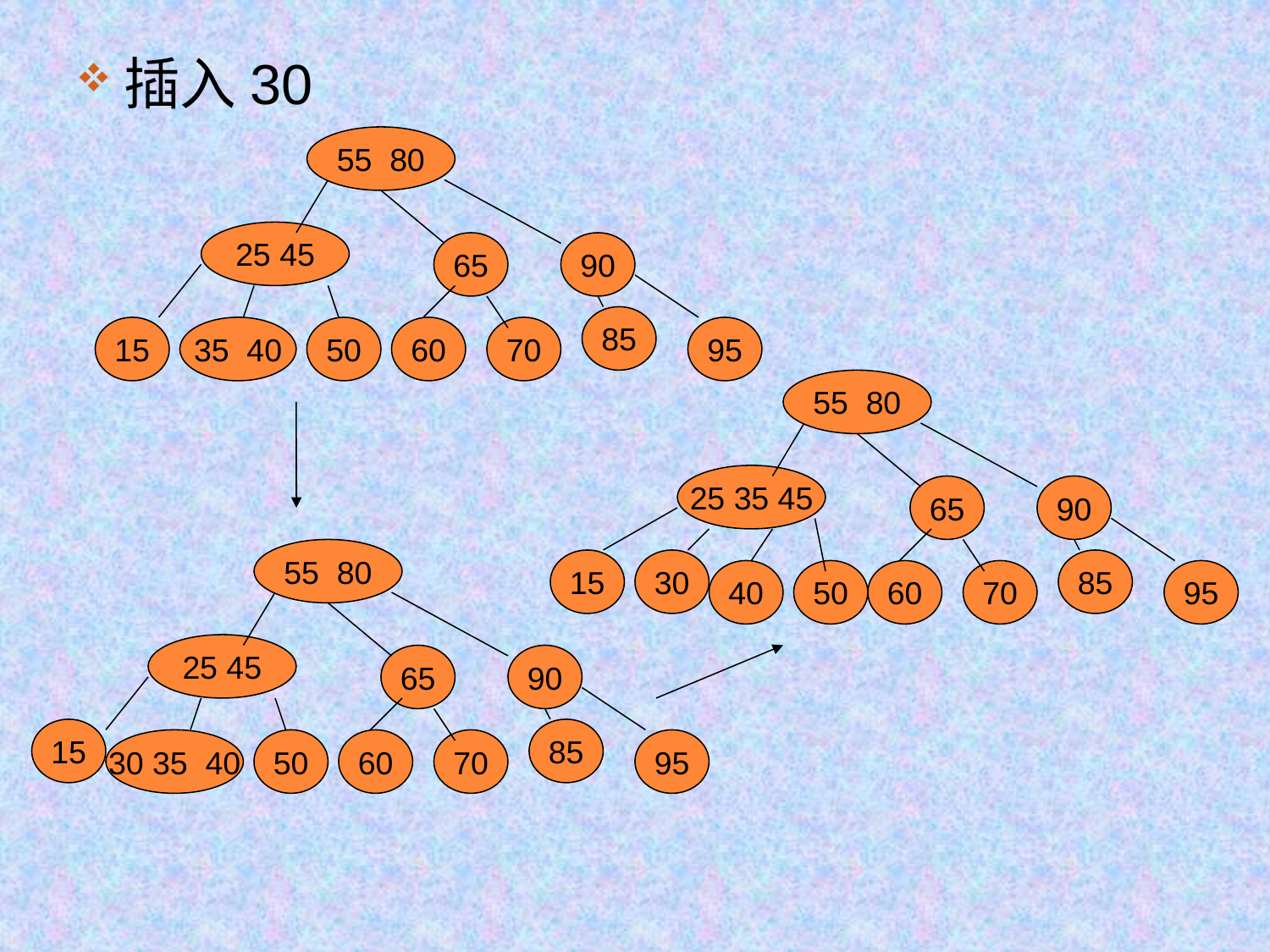

插入30
55  80

25 45
65
90

85
15
35  40
50
60
70
95
55  80

25 35 45
65
90

55  80

15
30
85
40
50
60
70
95

25 45
65
90

15
85
30 35  40
50
60
70
95